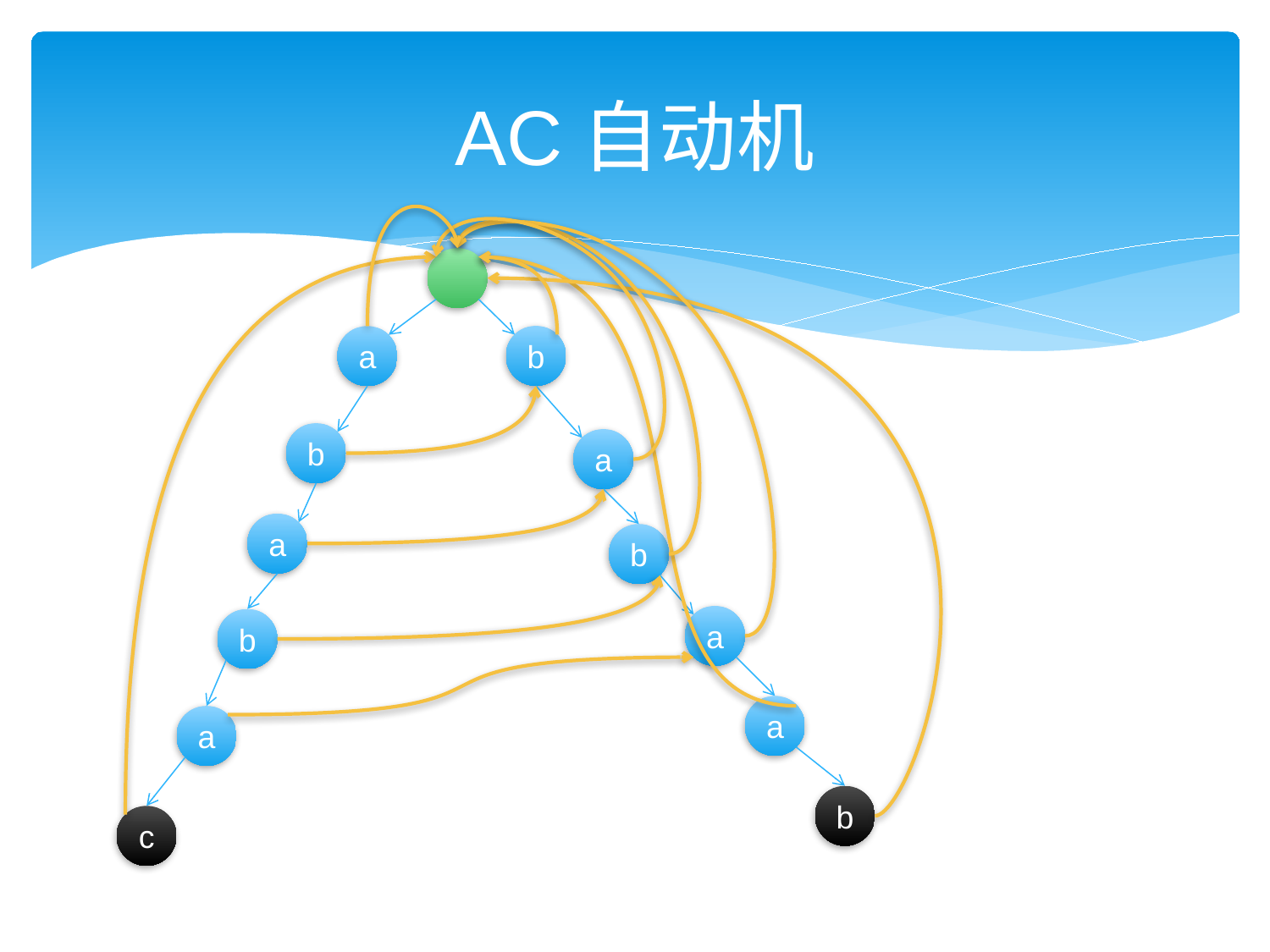

# AC自动机

b
a
b
a
a
b
a
b
a
a
b
c